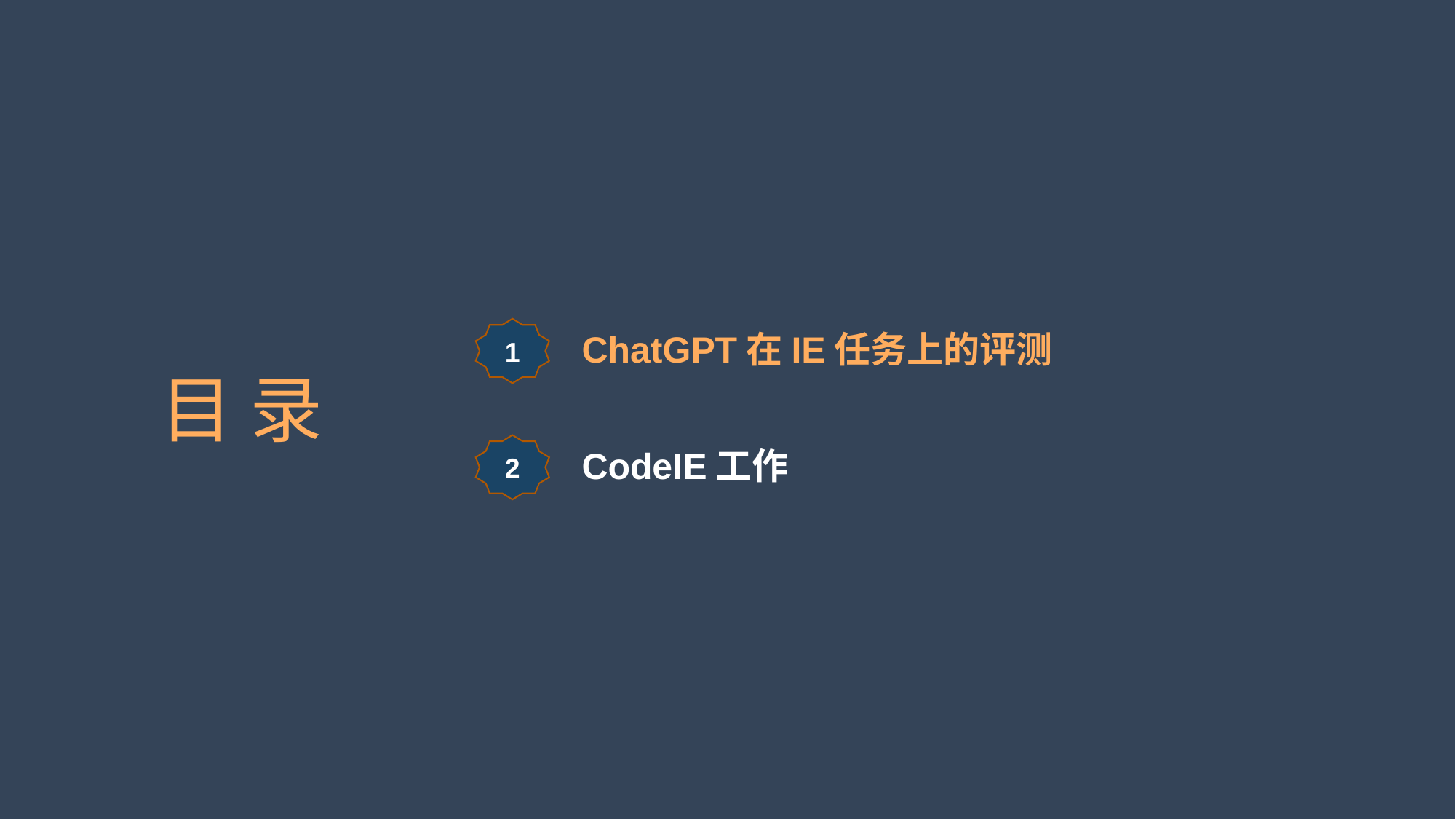

1
ChatGPT在IE任务上的评测
# 目 录
2
CodeIE工作